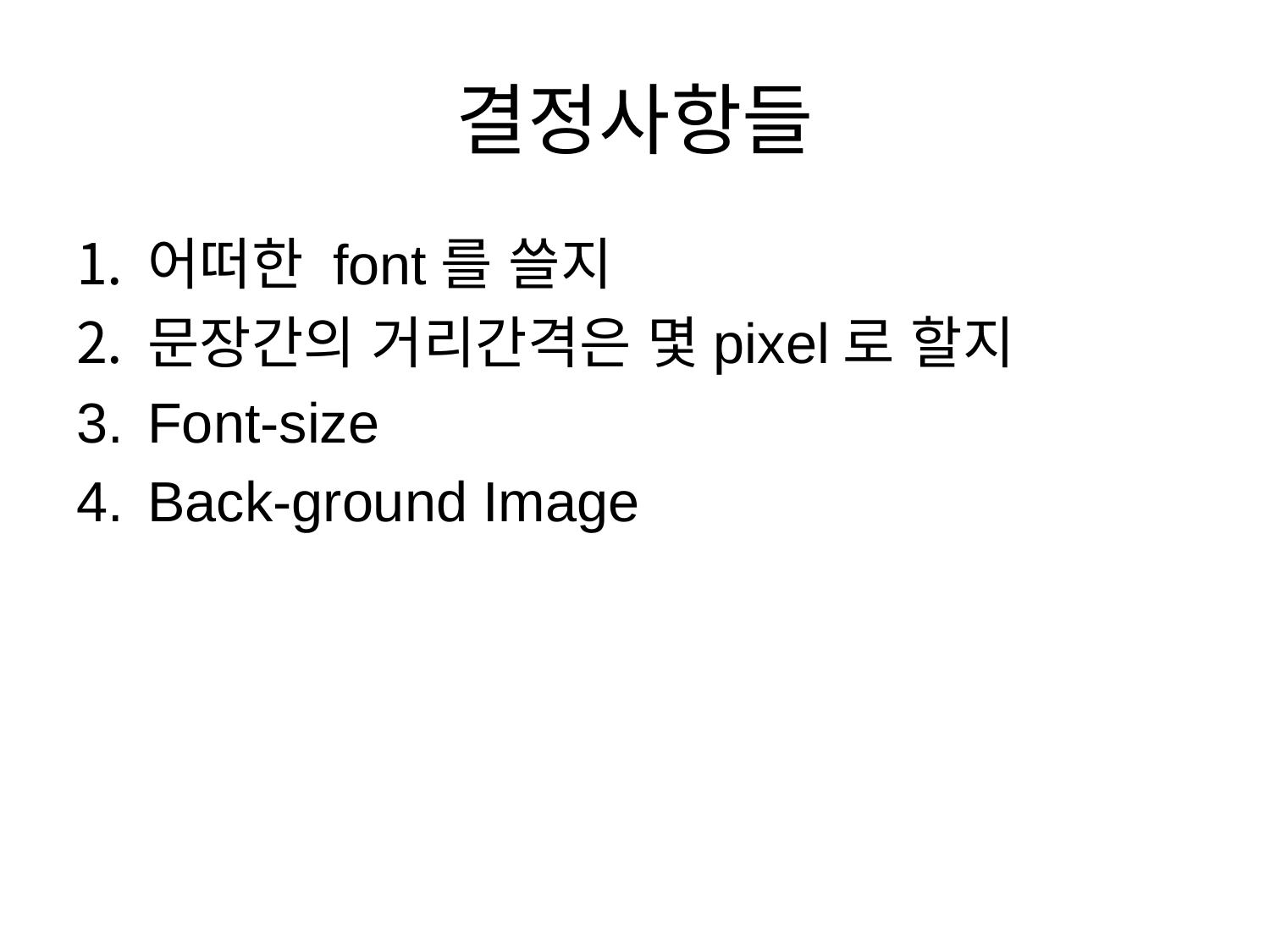

# 결정사항들
어떠한 font를 쓸지
문장간의 거리간격은 몇pixel로 할지
Font-size
Back-ground Image